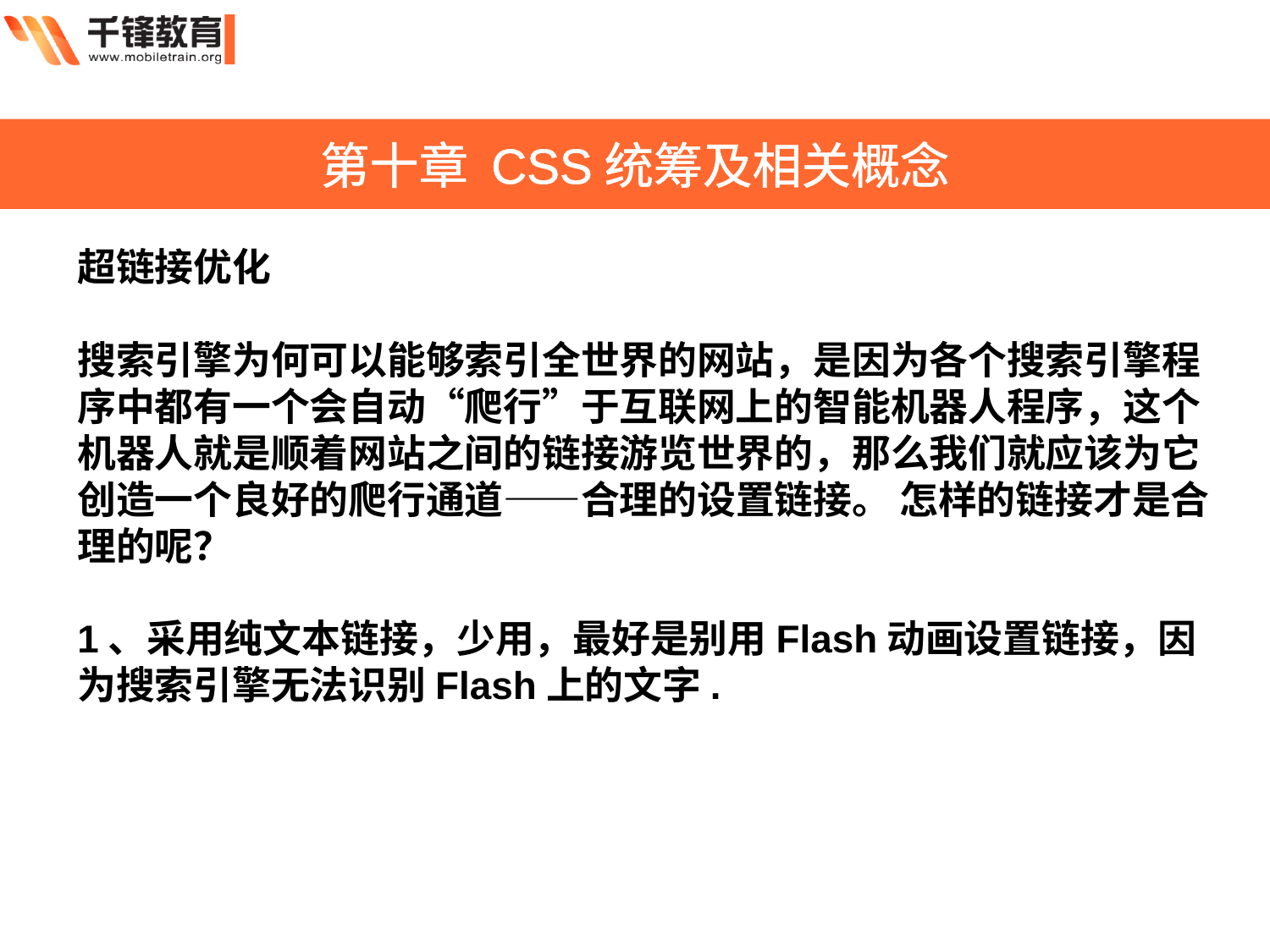

第十章 CSS统筹及相关概念
超链接优化

搜索引擎为何可以能够索引全世界的网站，是因为各个搜索引擎程序中都有一个会自动“爬行”于互联网上的智能机器人程序，这个机器人就是顺着网站之间的链接游览世界的，那么我们就应该为它创造一个良好的爬行通道——合理的设置链接。 怎样的链接才是合理的呢？

1、采用纯文本链接，少用，最好是别用Flash动画设置链接，因为搜索引擎无法识别Flash上的文字.